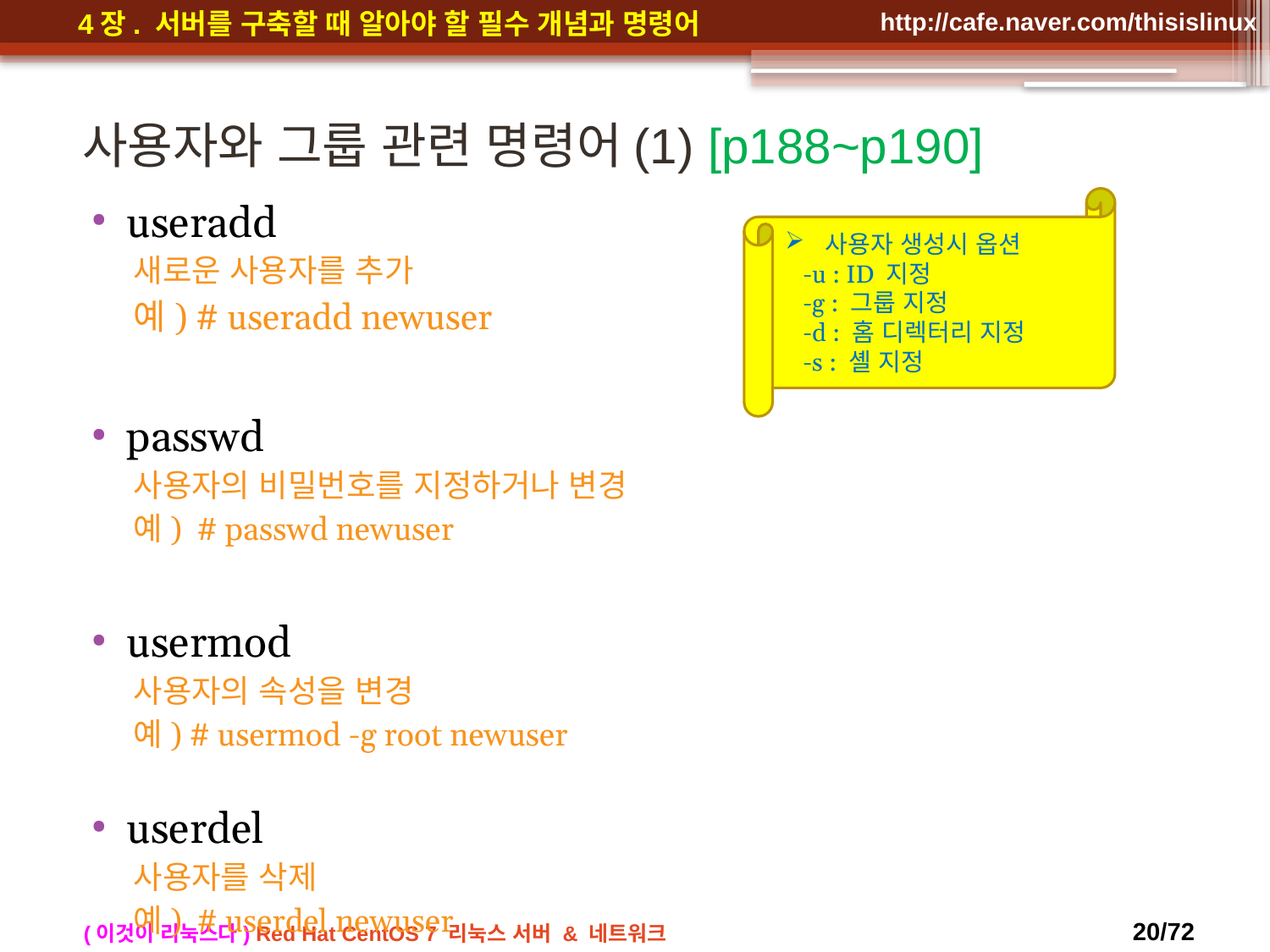

# 사용자와 그룹 관련 명령어(1) [p188~p190]
useradd
새로운 사용자를 추가
예) # useradd newuser

passwd
사용자의 비밀번호를 지정하거나 변경
예)  # passwd newuser

usermod
사용자의 속성을 변경
예) # usermod -g root newuser

userdel
사용자를 삭제
예)  # userdel newuser
사용자 생성시 옵션
   -u : ID 지정
   -g : 그룹 지정
   -d : 홈 디렉터리 지정
   -s : 셸 지정